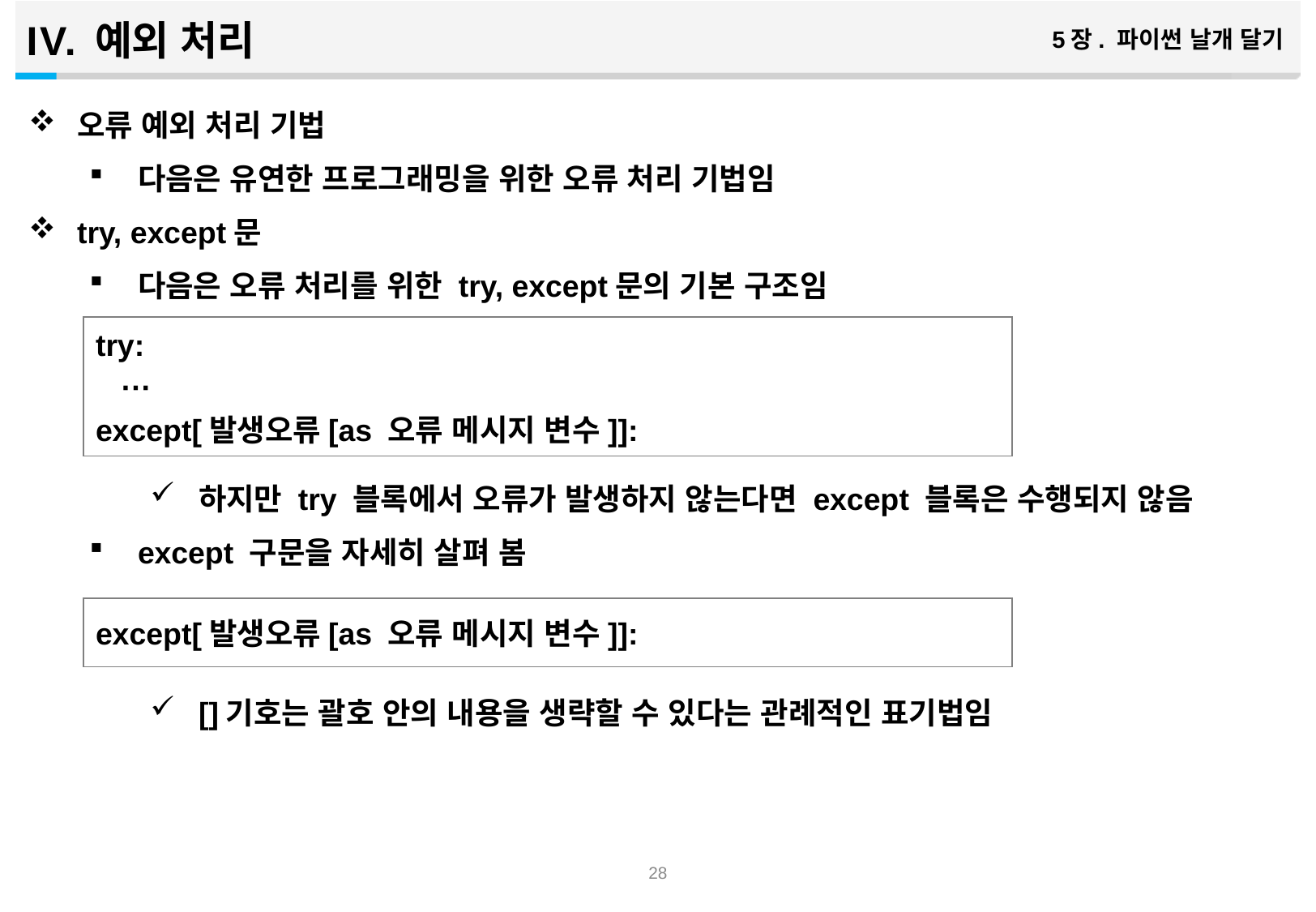

예외 처리
5장. 파이썬 날개 달기
오류 예외 처리 기법
다음은 유연한 프로그래밍을 위한 오류 처리 기법임
try, except문
다음은 오류 처리를 위한 try, except문의 기본 구조임

하지만 try 블록에서 오류가 발생하지 않는다면 except 블록은 수행되지 않음
except 구문을 자세히 살펴 봄

[]기호는 괄호 안의 내용을 생략할 수 있다는 관례적인 표기법임

try:
   ···
except[발생오류[as 오류 메시지 변수]]:
except[발생오류[as 오류 메시지 변수]]:
28